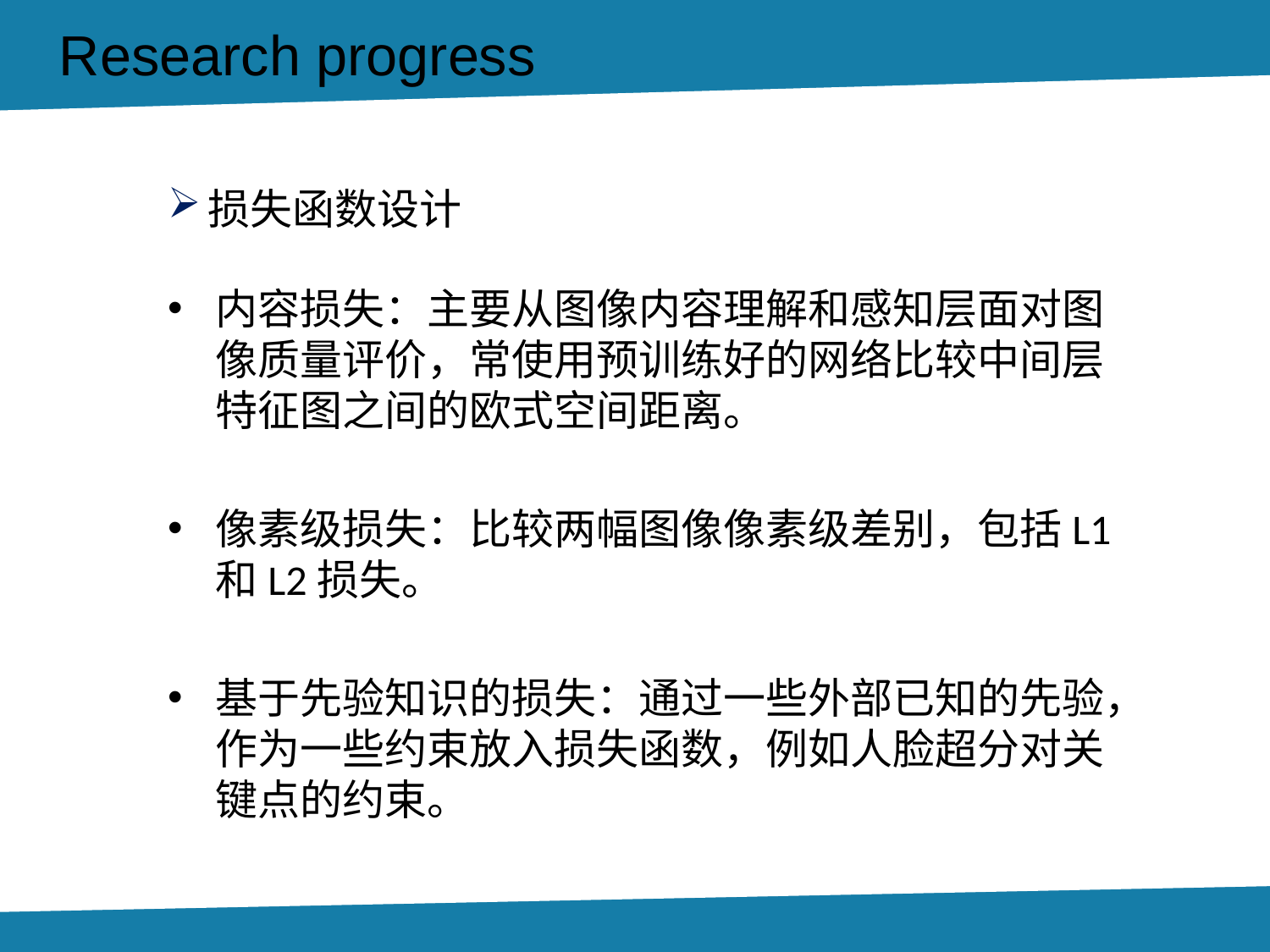

Research progress
损失函数设计
内容损失：主要从图像内容理解和感知层面对图像质量评价，常使用预训练好的网络比较中间层特征图之间的欧式空间距离。

像素级损失：比较两幅图像像素级差别，包括L1和L2损失。

基于先验知识的损失：通过一些外部已知的先验，作为一些约束放入损失函数，例如人脸超分对关键点的约束。